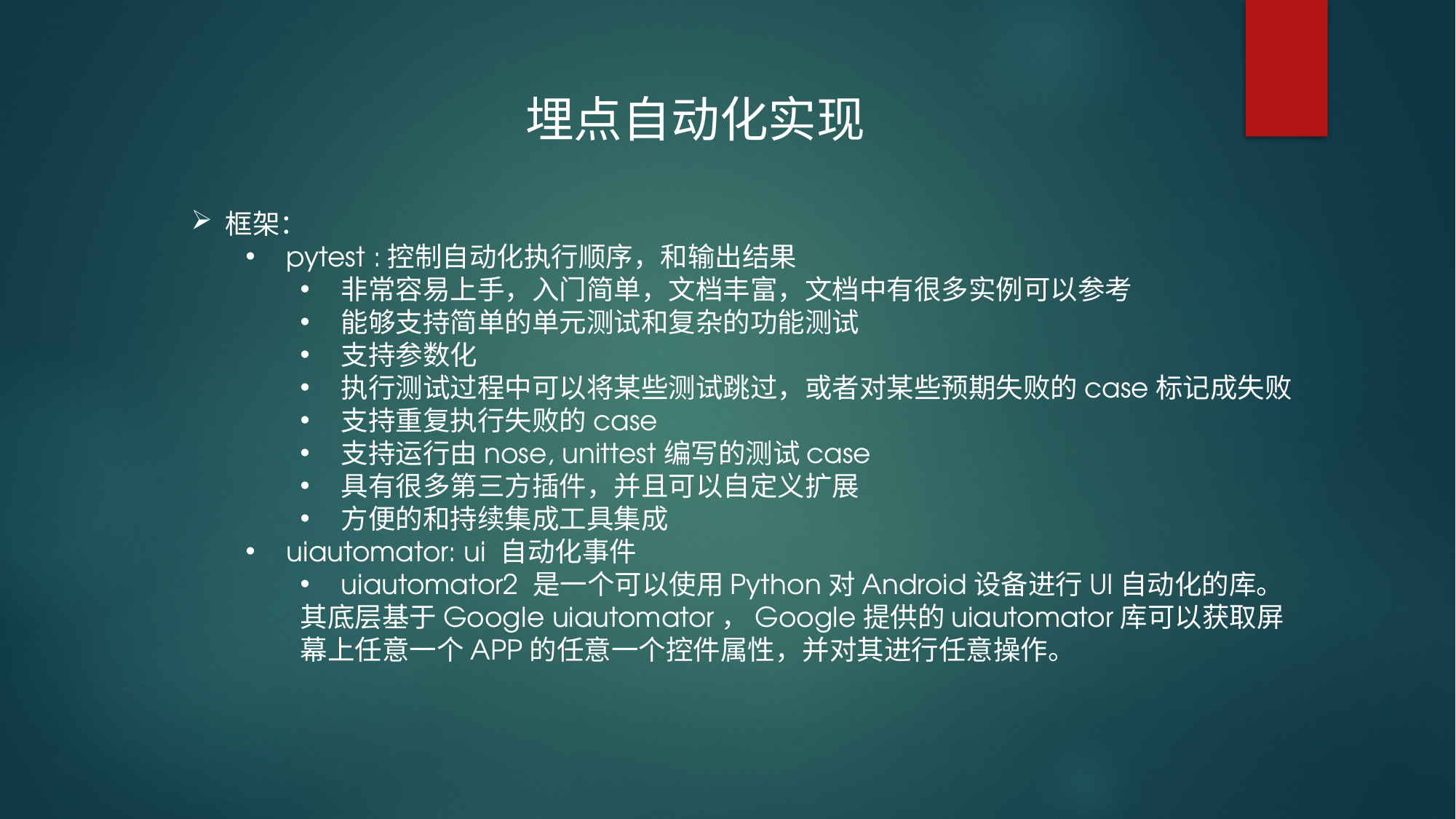

埋点自动化实现
框架：
pytest :控制自动化执行顺序，和输出结果
非常容易上手，入门简单，文档丰富，文档中有很多实例可以参考
能够支持简单的单元测试和复杂的功能测试
支持参数化
执行测试过程中可以将某些测试跳过，或者对某些预期失败的case标记成失败
支持重复执行失败的case
支持运行由nose, unittest编写的测试case
具有很多第三方插件，并且可以自定义扩展
方便的和持续集成工具集成
uiautomator: ui 自动化事件
uiautomator2 是一个可以使用Python对Android设备进行UI自动化的库。
其底层基于Google uiautomator，Google提供的uiautomator库可以获取屏
幕上任意一个APP的任意一个控件属性，并对其进行任意操作。